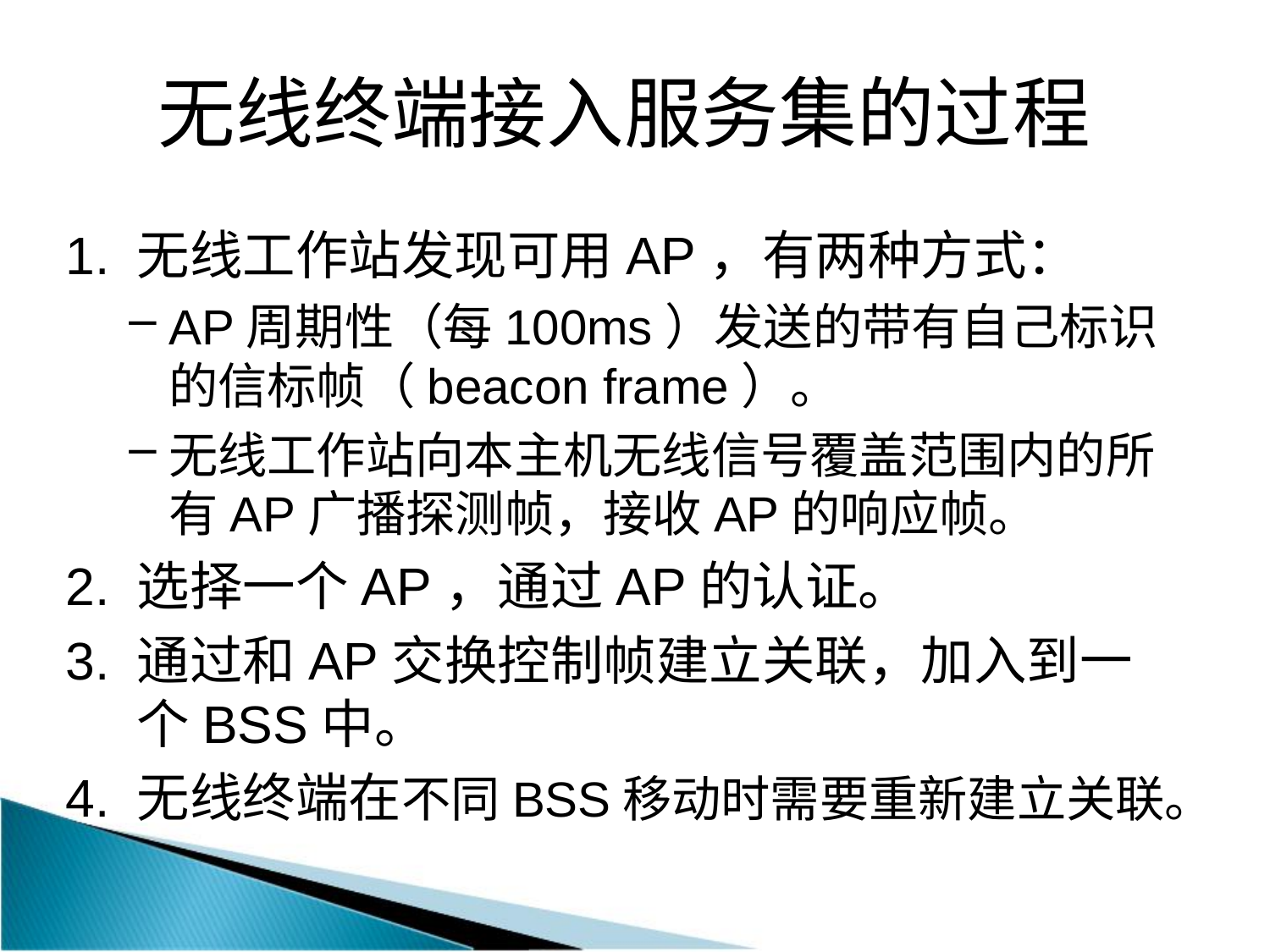

无线终端接入服务集的过程
无线工作站发现可用AP，有两种方式：
AP周期性（每100ms）发送的带有自己标识的信标帧（beacon frame）。
无线工作站向本主机无线信号覆盖范围内的所有AP广播探测帧，接收AP的响应帧。
选择一个AP，通过AP的认证。
通过和AP交换控制帧建立关联，加入到一个BSS中。
无线终端在不同BSS移动时需要重新建立关联。